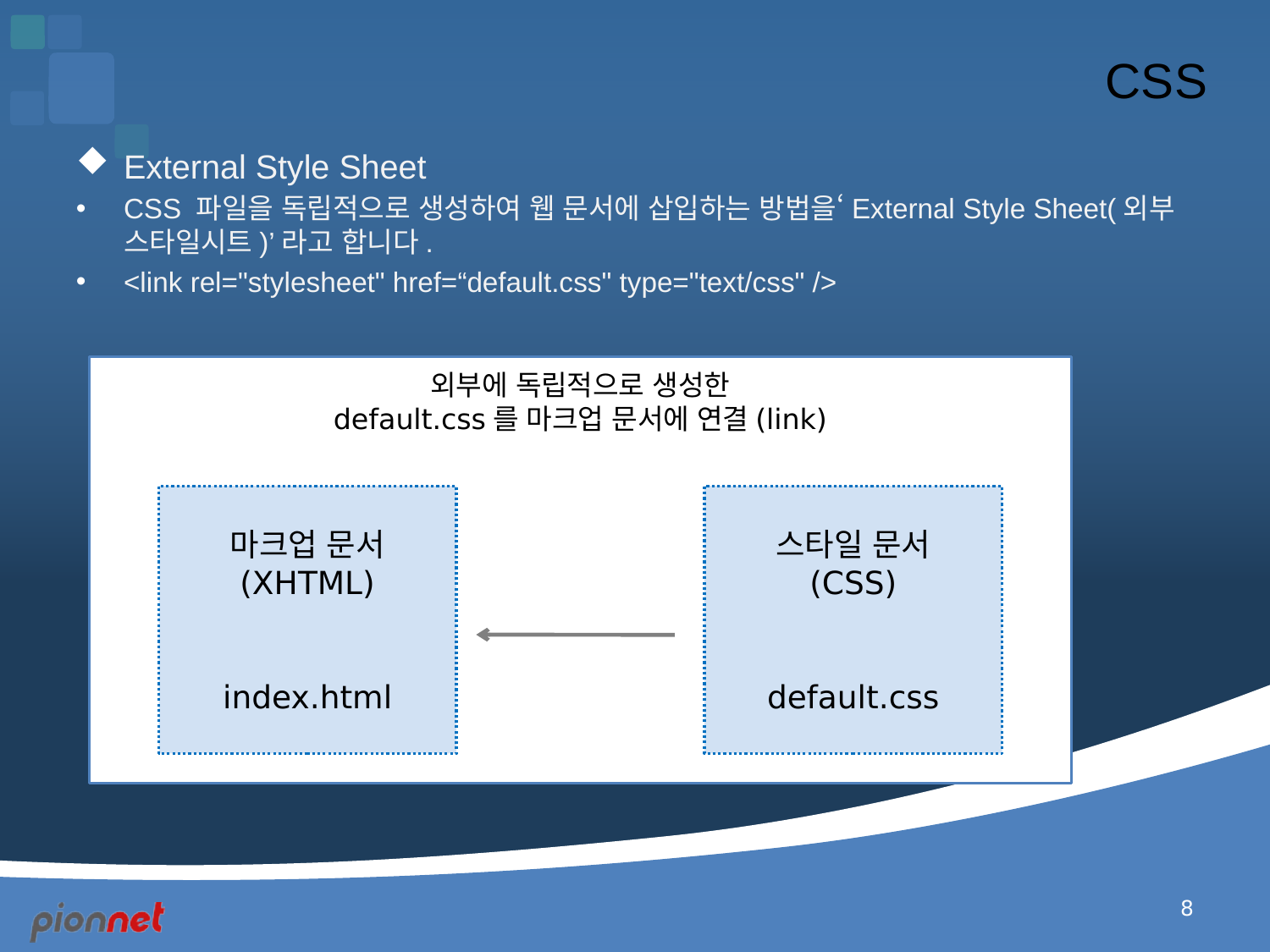

# CSS
External Style Sheet
CSS 파일을 독립적으로 생성하여 웹 문서에 삽입하는 방법을‘External Style Sheet(외부 스타일시트)’라고 합니다.
<link rel="stylesheet" href=“default.css" type="text/css" />
외부에 독립적으로 생성한
default.css를 마크업 문서에 연결(link)

마크업 문서
(XHTML)

index.html
스타일 문서
(CSS)

default.css
8